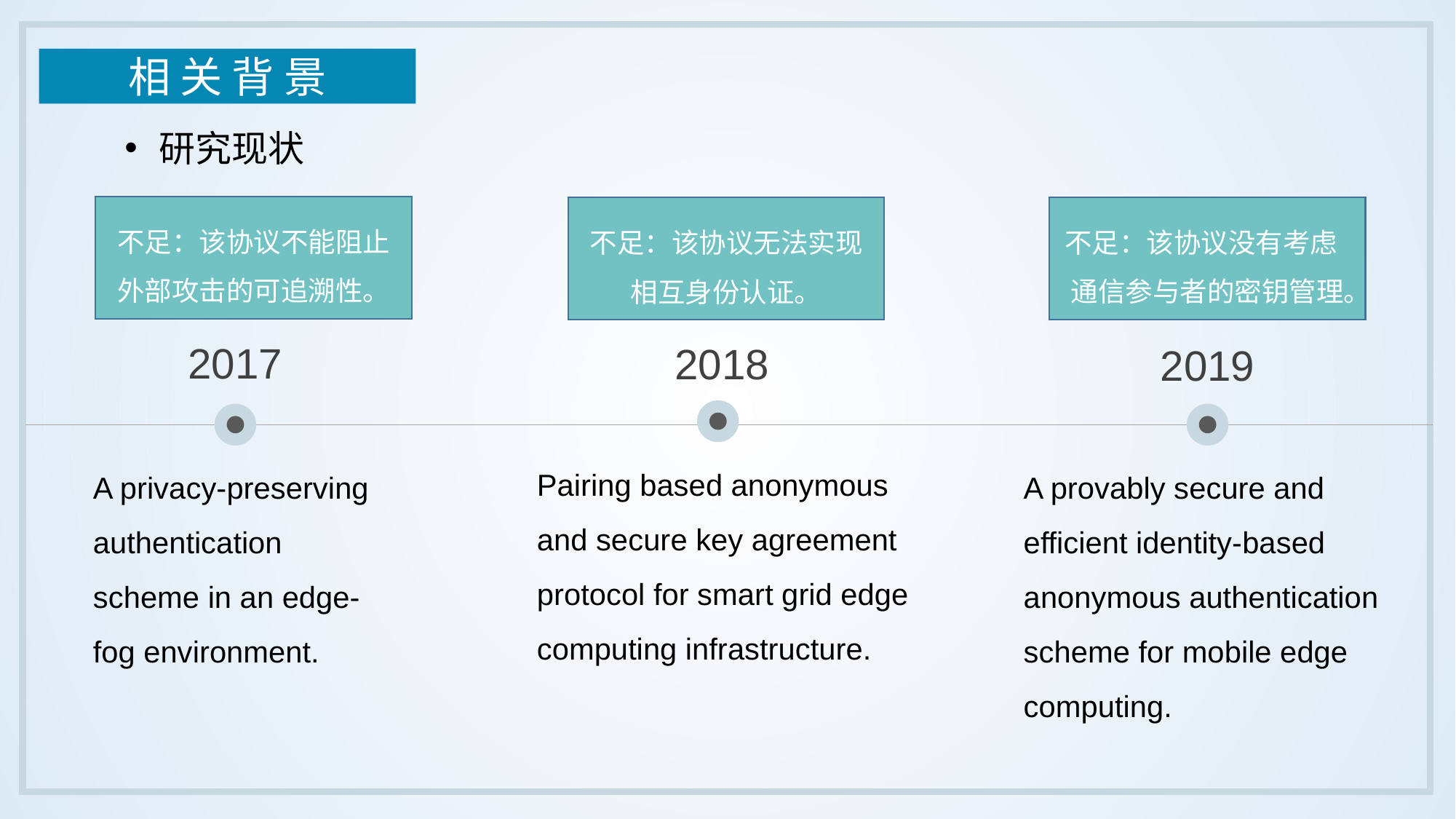

相 关 背 景

研究现状
不足：该协议不能阻止外部攻击的可追溯性。
不足：该协议没有考虑   通信参与者的密钥管理。
不足：该协议无法实现相互身份认证。
2017
2018
2019

Pairing based anonymous and secure key agreement protocol for smart grid edge computing infrastructure.
A provably secure and efficient identity-based anonymous authentication scheme for mobile edge computing.
A privacy-preserving authentication scheme in an edge-fog environment.